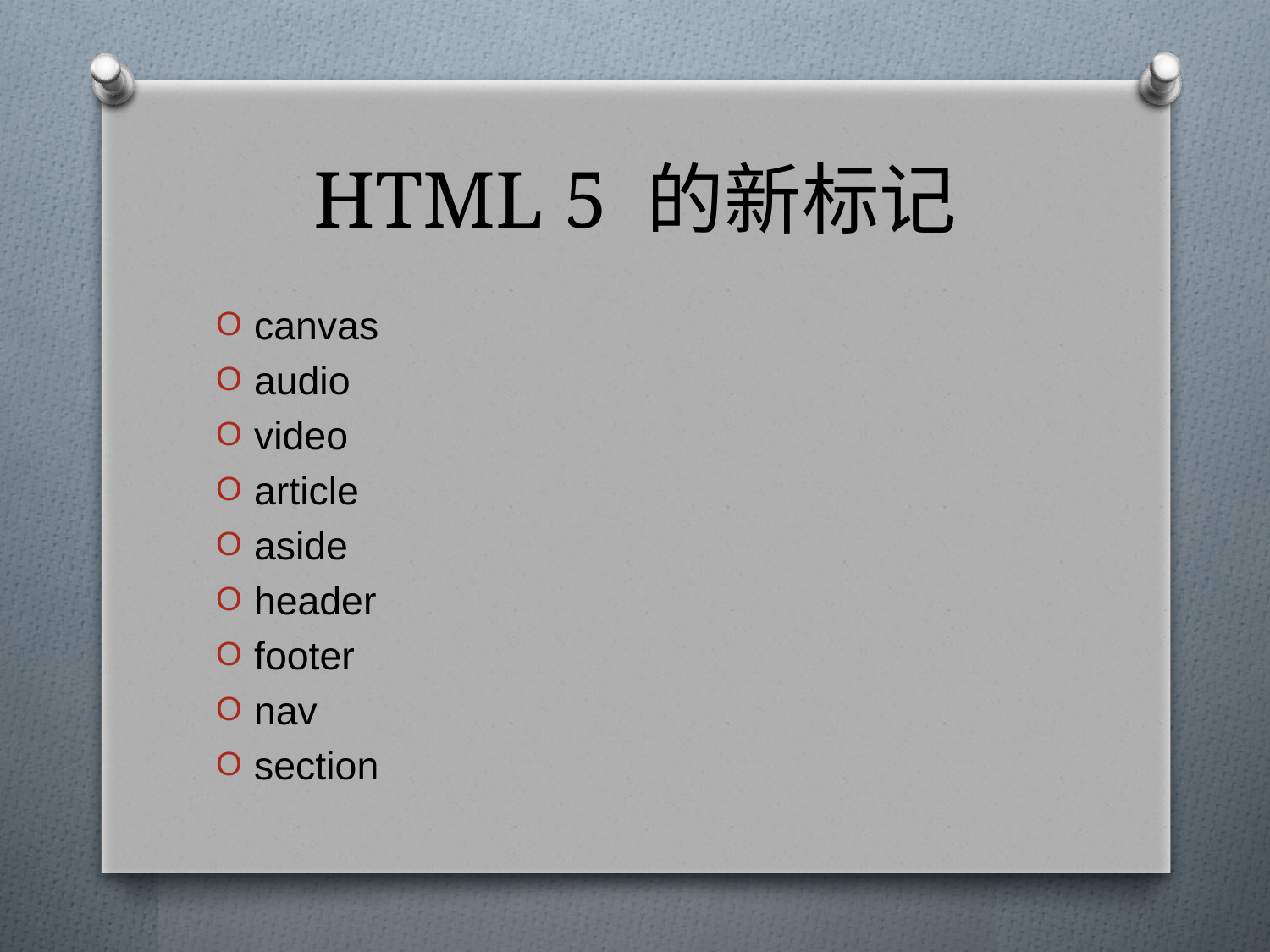

# HTML 5 的新标记
canvas
audio
video
article
aside
header
footer
nav
section